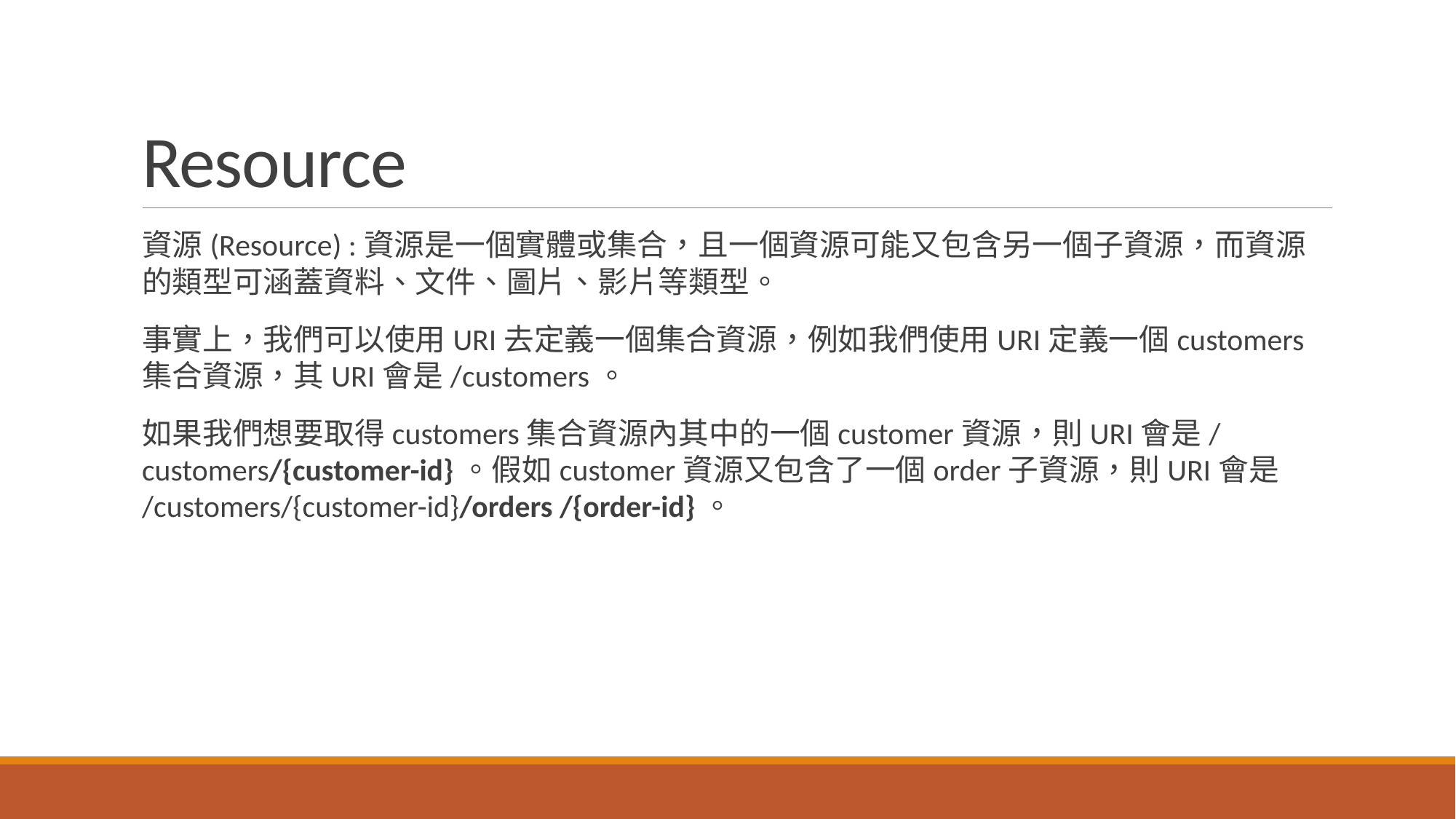

# Resource
資源(Resource) :資源是一個實體或集合，且一個資源可能又包含另一個子資源，而資源的類型可涵蓋資料、文件、圖片、影片等類型。
事實上，我們可以使用URI去定義一個集合資源，例如我們使用URI定義一個customers集合資源，其URI會是/customers。
如果我們想要取得customers集合資源內其中的一個customer資源，則URI會是/customers/{customer-id}。假如customer資源又包含了一個order子資源，則URI會是
/customers/{customer-id}/orders /{order-id}。